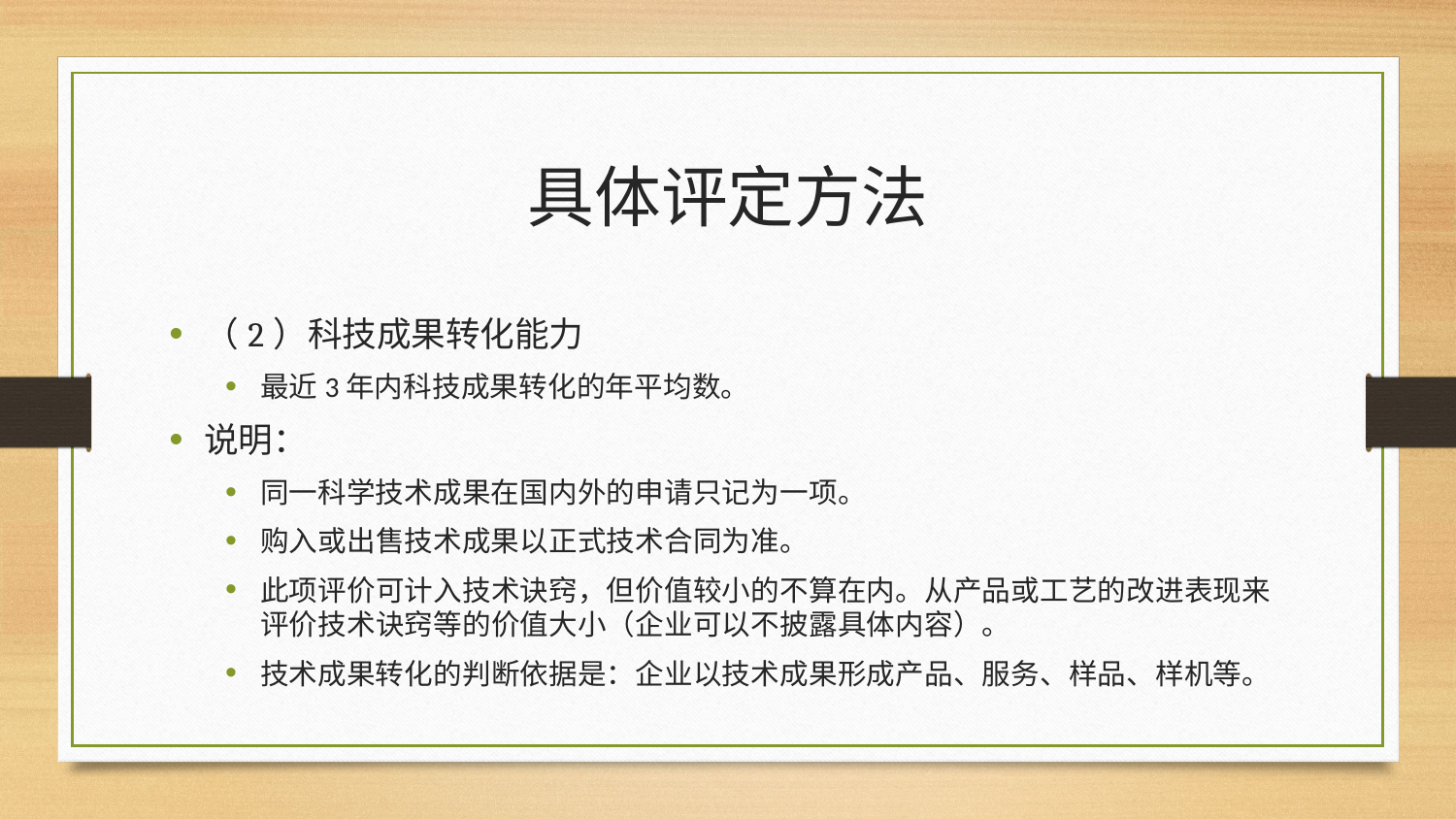

# 具体评定方法
（2）科技成果转化能力
最近3年内科技成果转化的年平均数。
说明：
同一科学技术成果在国内外的申请只记为一项。
购入或出售技术成果以正式技术合同为准。
此项评价可计入技术诀窍，但价值较小的不算在内。从产品或工艺的改进表现来评价技术诀窍等的价值大小（企业可以不披露具体内容）。
技术成果转化的判断依据是：企业以技术成果形成产品、服务、样品、样机等。